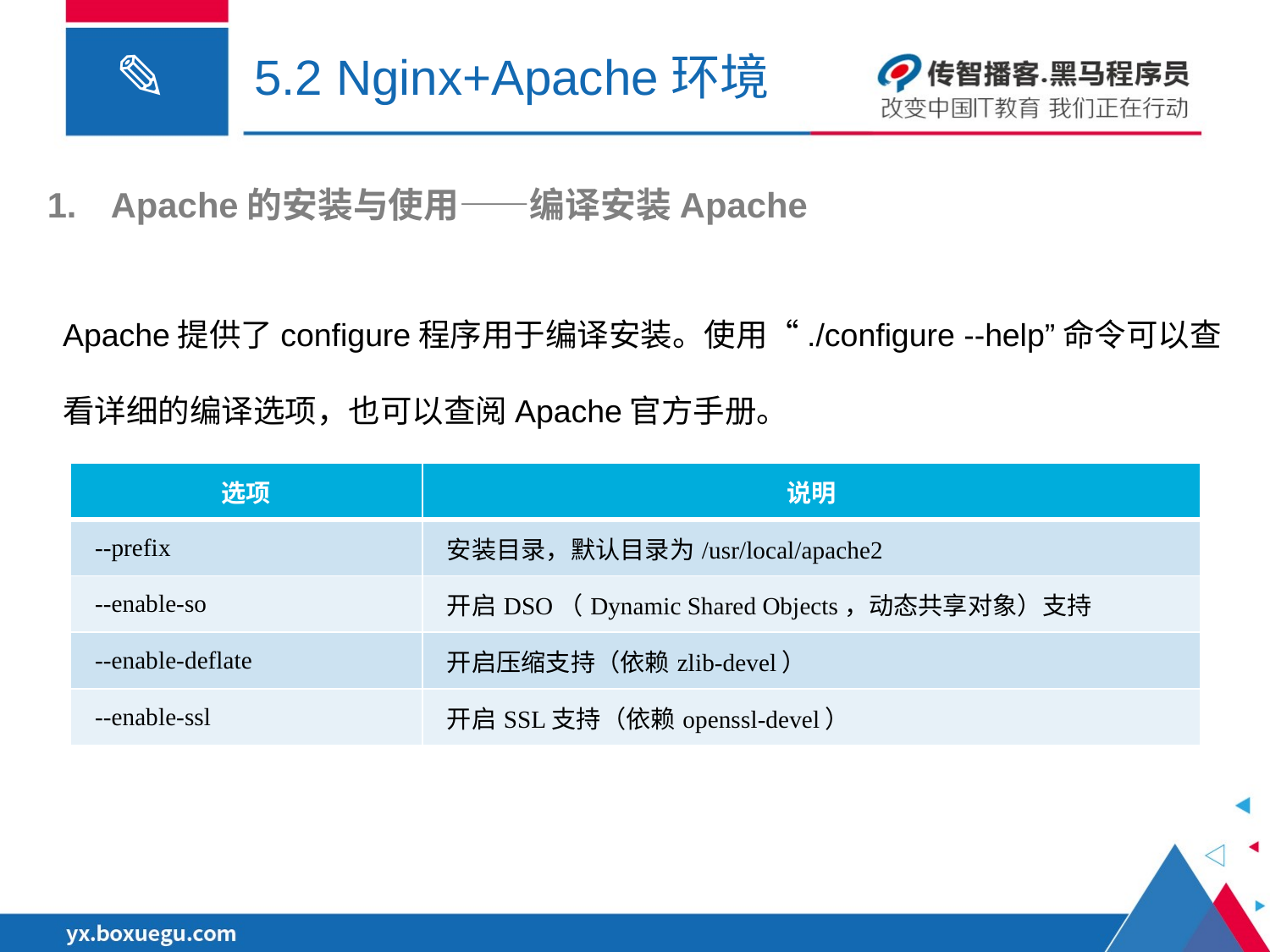

# 5.2 Nginx+Apache环境
Apache的安装与使用——编译安装Apache
Apache提供了configure程序用于编译安装。使用“./configure --help”命令可以查看详细的编译选项，也可以查阅Apache官方手册。
| 选项 | 说明 |
| --- | --- |
| --prefix | 安装目录，默认目录为/usr/local/apache2 |
| --enable-so | 开启DSO（Dynamic Shared Objects，动态共享对象）支持 |
| --enable-deflate | 开启压缩支持（依赖zlib-devel） |
| --enable-ssl | 开启SSL支持（依赖openssl-devel） |